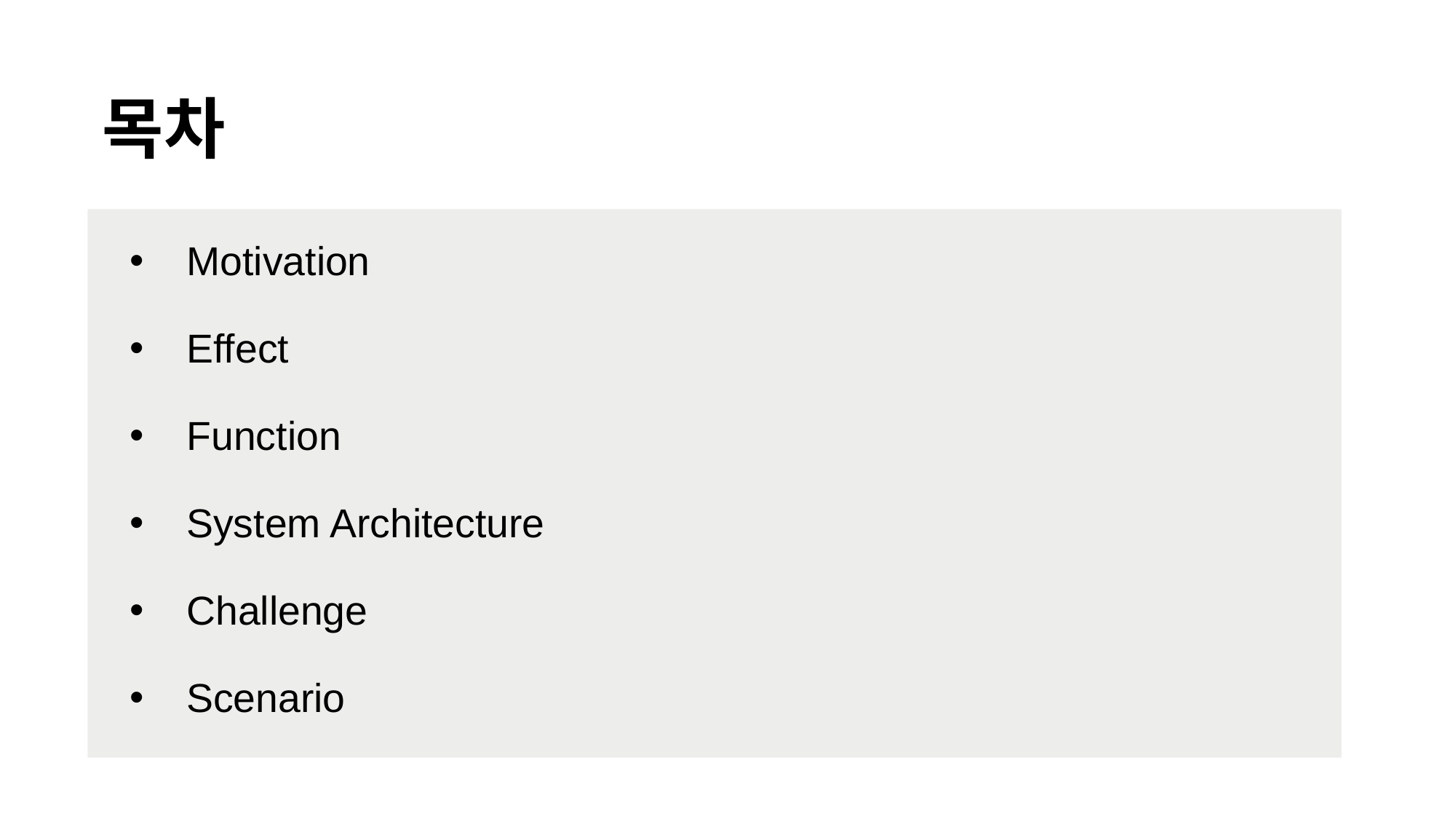

# 목차

Motivation

Effect

Function
System Architecture
Challenge

Scenario